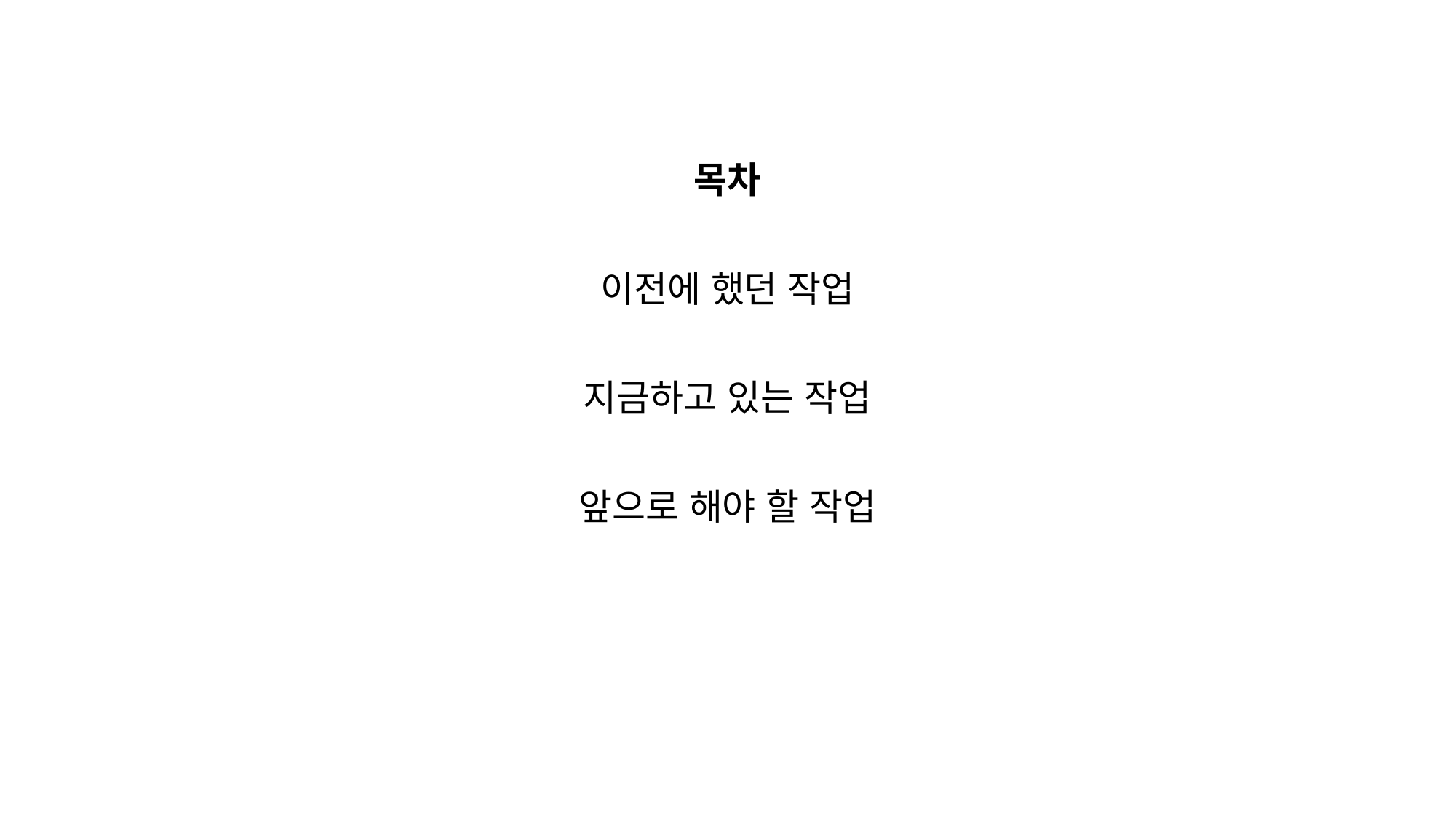

목차

이전에 했던 작업

지금하고 있는 작업

앞으로 해야 할 작업